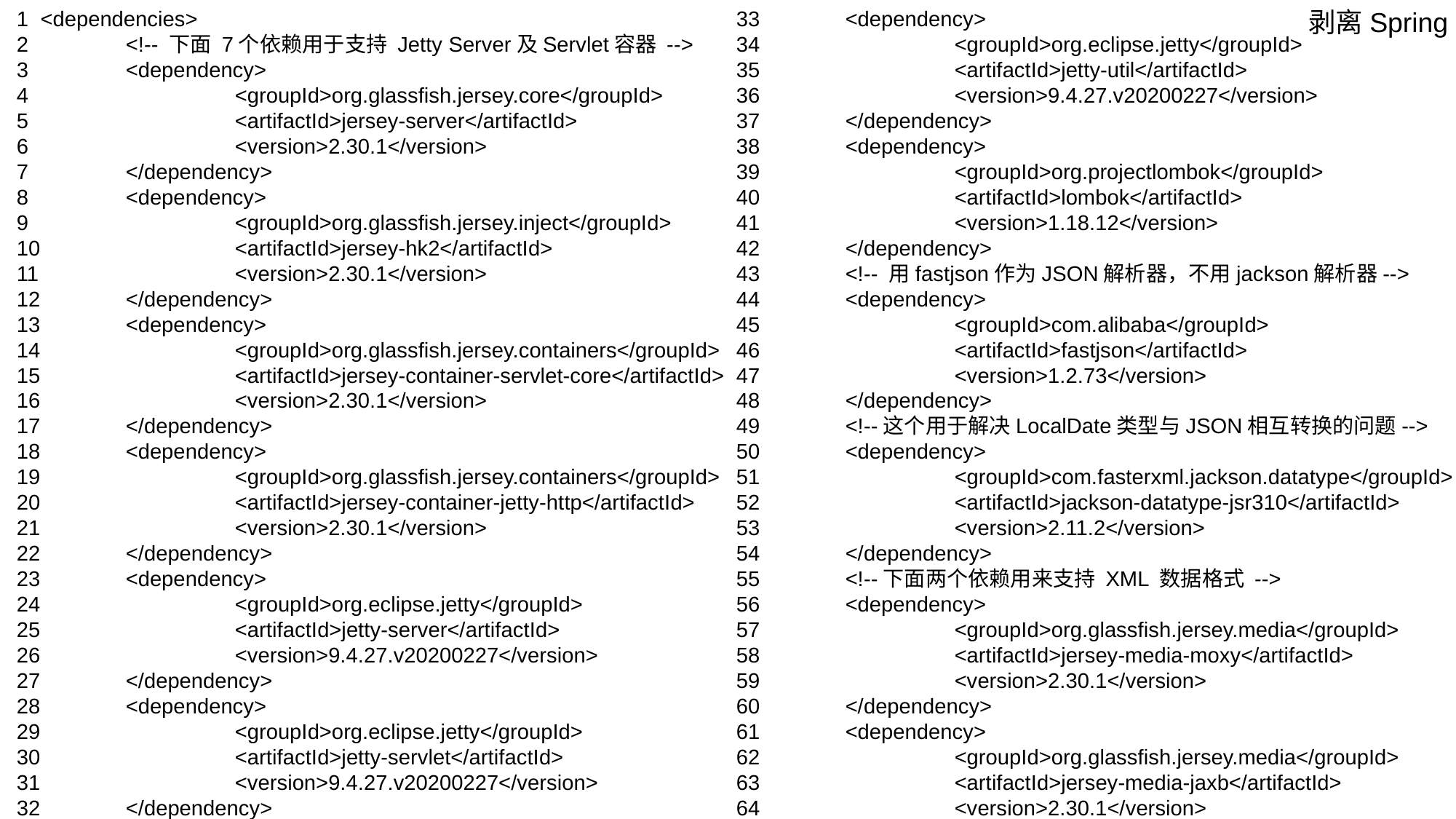

1  <dependencies>
2  	<!-- 下面 7个依赖用于支持 Jetty Server及Servlet容器 -->
3  	<dependency>
4  		<groupId>org.glassfish.jersey.core</groupId>
5  		<artifactId>jersey-server</artifactId>
6  		<version>2.30.1</version>
7  	</dependency>
8  	<dependency>
9  		<groupId>org.glassfish.jersey.inject</groupId>
10 		<artifactId>jersey-hk2</artifactId>
11 		<version>2.30.1</version>
12 	</dependency>
13 	<dependency>
14 		<groupId>org.glassfish.jersey.containers</groupId>
15 		<artifactId>jersey-container-servlet-core</artifactId>
16 		<version>2.30.1</version>
17 	</dependency>
18 	<dependency>
19 		<groupId>org.glassfish.jersey.containers</groupId>
20 		<artifactId>jersey-container-jetty-http</artifactId>
21 		<version>2.30.1</version>
22 	</dependency>
23 	<dependency>
24 		<groupId>org.eclipse.jetty</groupId>
25 		<artifactId>jetty-server</artifactId>
26 		<version>9.4.27.v20200227</version>
27 	</dependency>
28 	<dependency>
29 		<groupId>org.eclipse.jetty</groupId>
30 		<artifactId>jetty-servlet</artifactId>
31 		<version>9.4.27.v20200227</version>
32 	</dependency>
33 	<dependency>
34 		<groupId>org.eclipse.jetty</groupId>
35 		<artifactId>jetty-util</artifactId>
36 		<version>9.4.27.v20200227</version>
37 	</dependency>
38 	<dependency>
39 		<groupId>org.projectlombok</groupId>
40 		<artifactId>lombok</artifactId>
41 		<version>1.18.12</version>
42 	</dependency>
43 	<!-- 用fastjson作为JSON解析器，不用jackson解析器-->
44 	<dependency>
45 		<groupId>com.alibaba</groupId>
46 		<artifactId>fastjson</artifactId>
47 		<version>1.2.73</version>
48 	</dependency>
49 	<!--这个用于解决LocalDate类型与JSON相互转换的问题-->
50 	<dependency>
51 		<groupId>com.fasterxml.jackson.datatype</groupId>
52 		<artifactId>jackson-datatype-jsr310</artifactId>
53 		<version>2.11.2</version>
54 	</dependency>
55 	<!--下面两个依赖用来支持 XML 数据格式 -->
56 	<dependency>
57 		<groupId>org.glassfish.jersey.media</groupId>
58 		<artifactId>jersey-media-moxy</artifactId>
59 		<version>2.30.1</version>
60 	</dependency>
61 	<dependency>
62 		<groupId>org.glassfish.jersey.media</groupId>
63 		<artifactId>jersey-media-jaxb</artifactId>
64 		<version>2.30.1</version>
剥离Spring